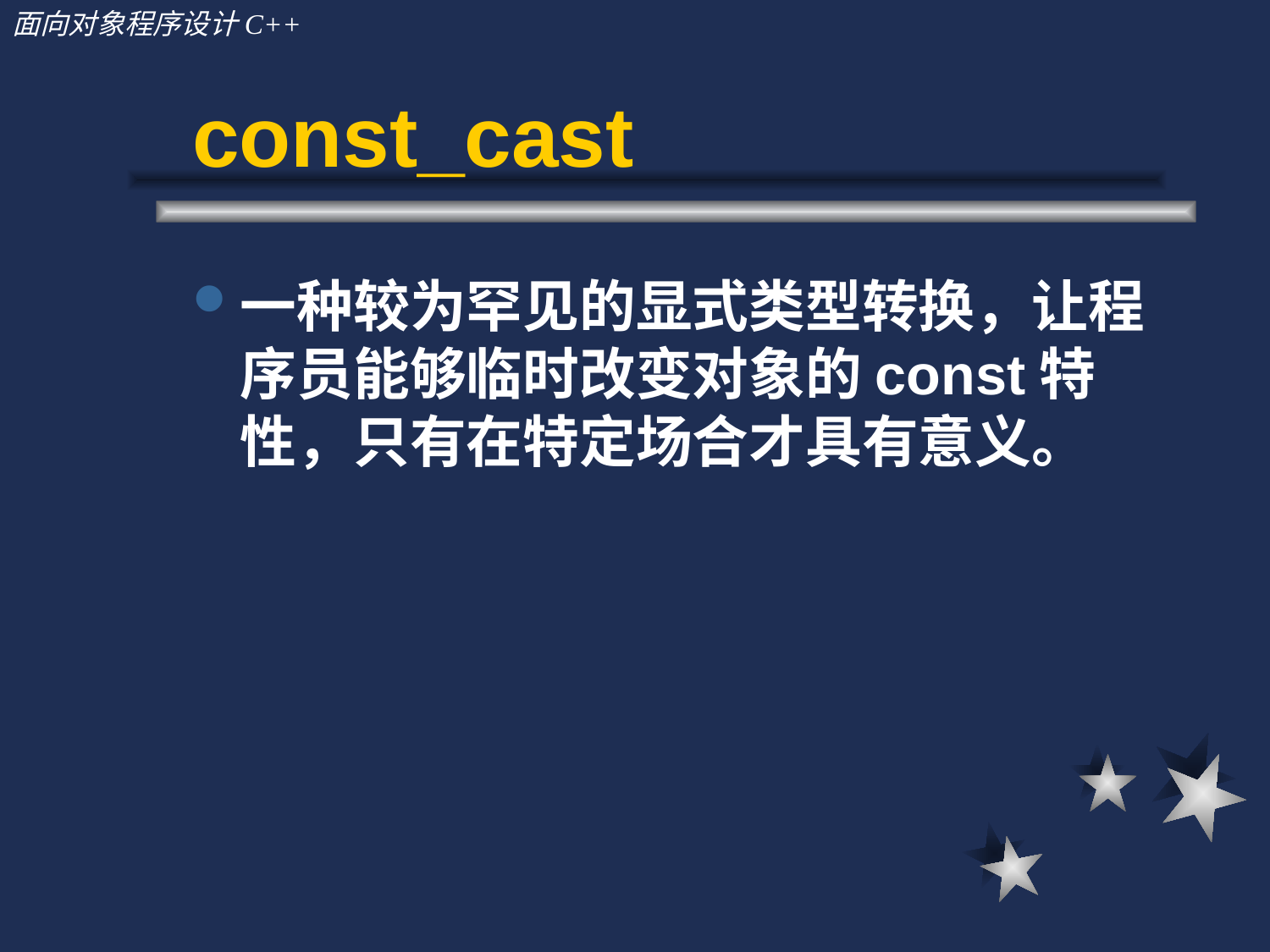

# const_cast
一种较为罕见的显式类型转换，让程序员能够临时改变对象的const特性，只有在特定场合才具有意义。